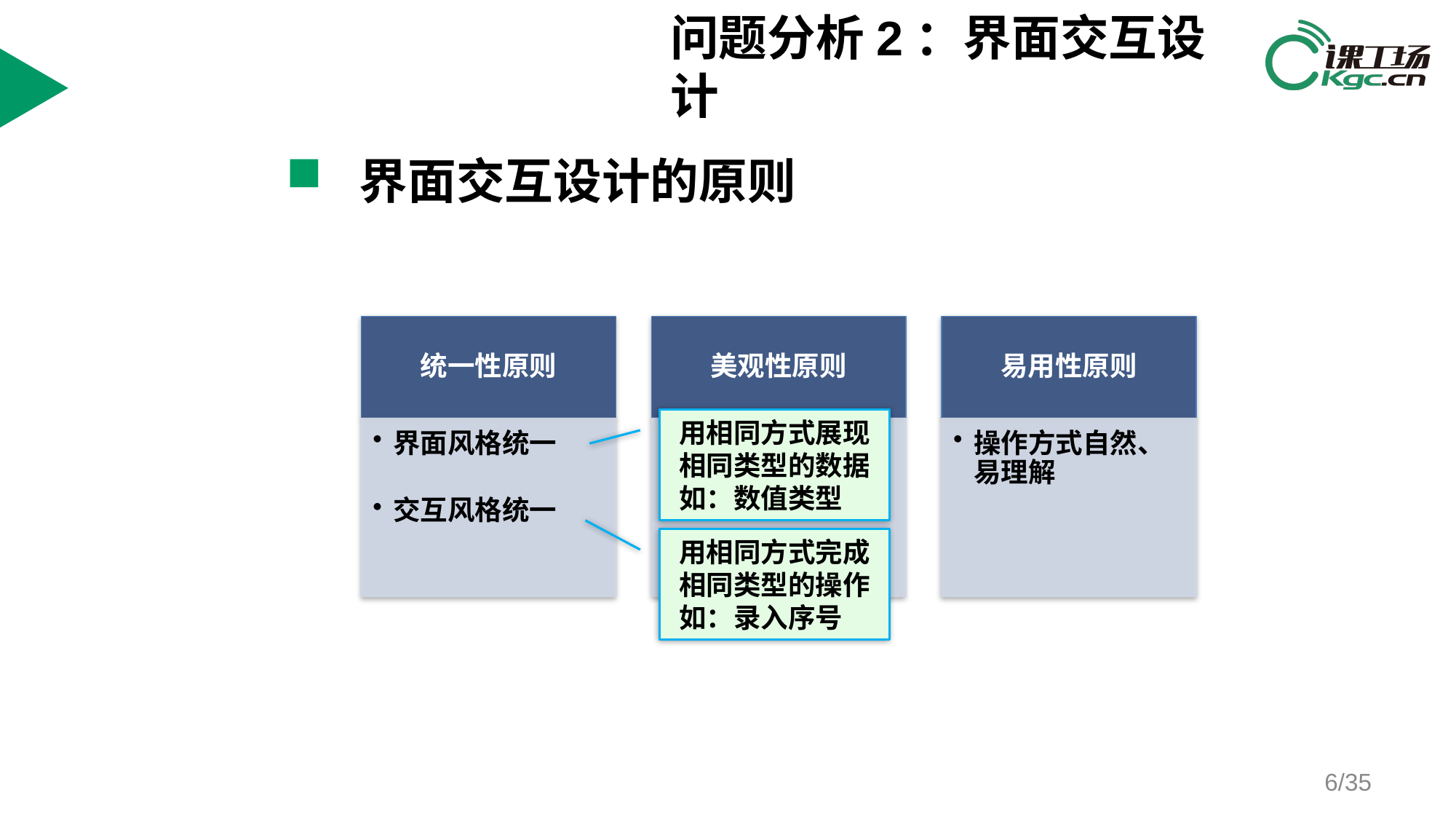

# 问题分析2：界面交互设计
界面交互设计的原则
统一性原则
界面风格统一

交互风格统一
美观性原则
界面简洁、大方
易用性原则
操作方式自然、易理解
用相同方式展现相同类型的数据
如：数值类型
用相同方式完成相同类型的操作
如：录入序号
6/35